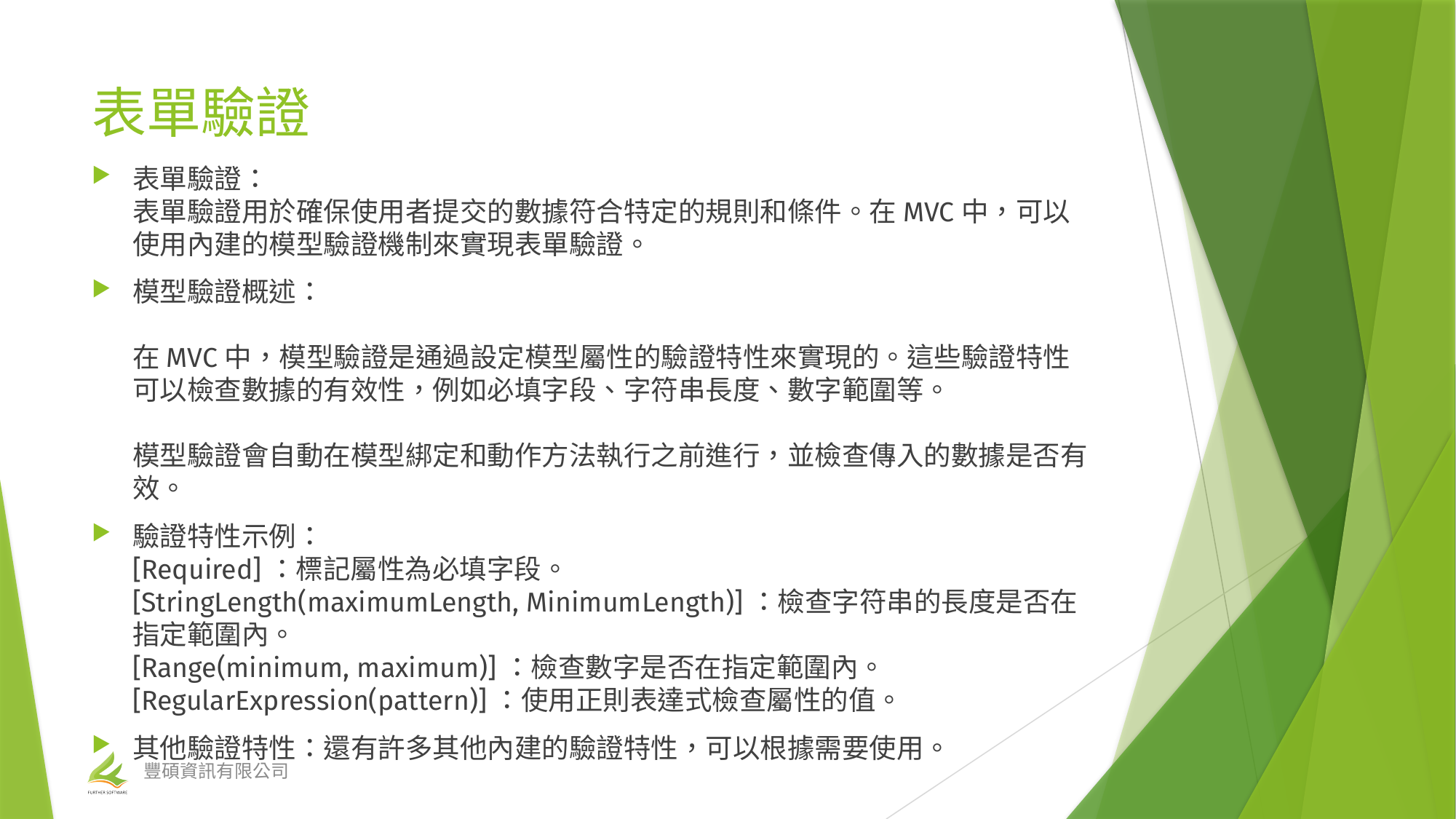

# 表單驗證
表單驗證：
表單驗證用於確保使用者提交的數據符合特定的規則和條件。在MVC中，可以使用內建的模型驗證機制來實現表單驗證。
模型驗證概述：
在MVC中，模型驗證是通過設定模型屬性的驗證特性來實現的。這些驗證特性可以檢查數據的有效性，例如必填字段、字符串長度、數字範圍等。
模型驗證會自動在模型綁定和動作方法執行之前進行，並檢查傳入的數據是否有效。
驗證特性示例：
[Required]：標記屬性為必填字段。
[StringLength(maximumLength, MinimumLength)]：檢查字符串的長度是否在指定範圍內。
[Range(minimum, maximum)]：檢查數字是否在指定範圍內。[RegularExpression(pattern)]：使用正則表達式檢查屬性的值。
其他驗證特性：還有許多其他內建的驗證特性，可以根據需要使用。
豐碩資訊有限公司